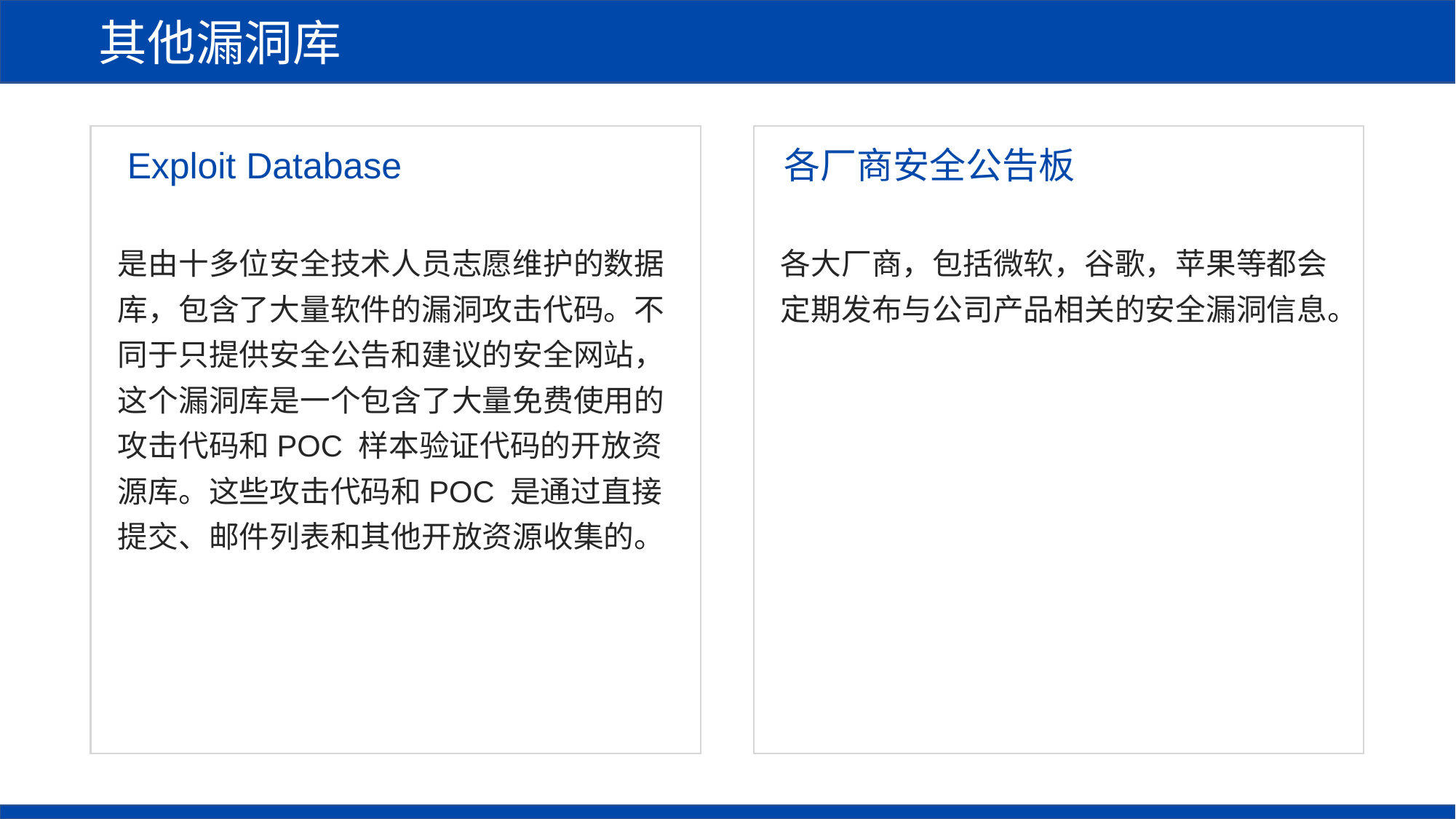

其他漏洞库

Exploit Database
各厂商安全公告板
是由十多位安全技术人员志愿维护的数据库，包含了大量软件的漏洞攻击代码。不同于只提供安全公告和建议的安全网站，这个漏洞库是一个包含了大量免费使用的攻击代码和POC 样本验证代码的开放资源库。这些攻击代码和POC 是通过直接提交、邮件列表和其他开放资源收集的。

各大厂商，包括微软，谷歌，苹果等都会定期发布与公司产品相关的安全漏洞信息。